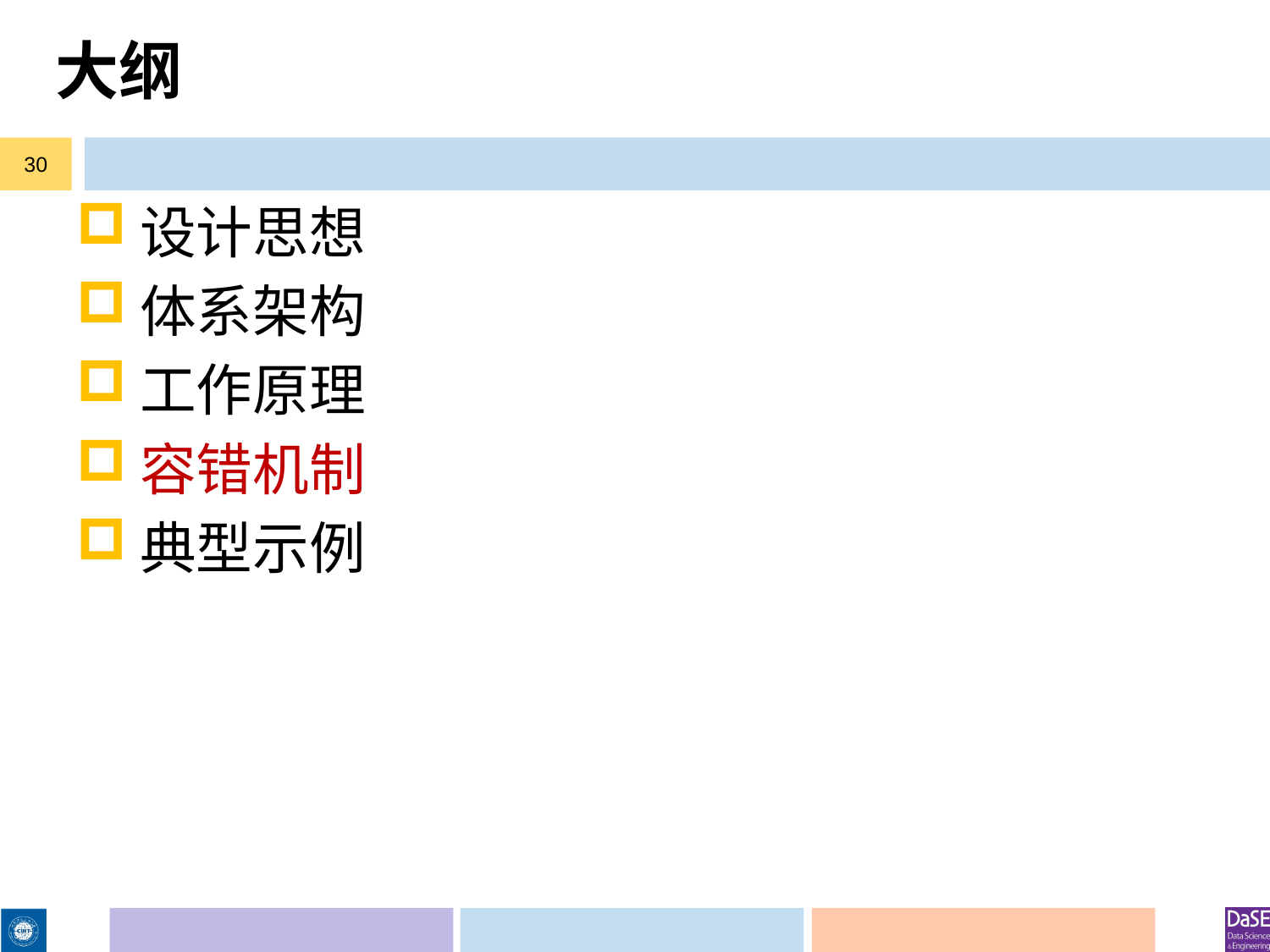

# 大纲
30
设计思想
体系架构
工作原理
容错机制
典型示例